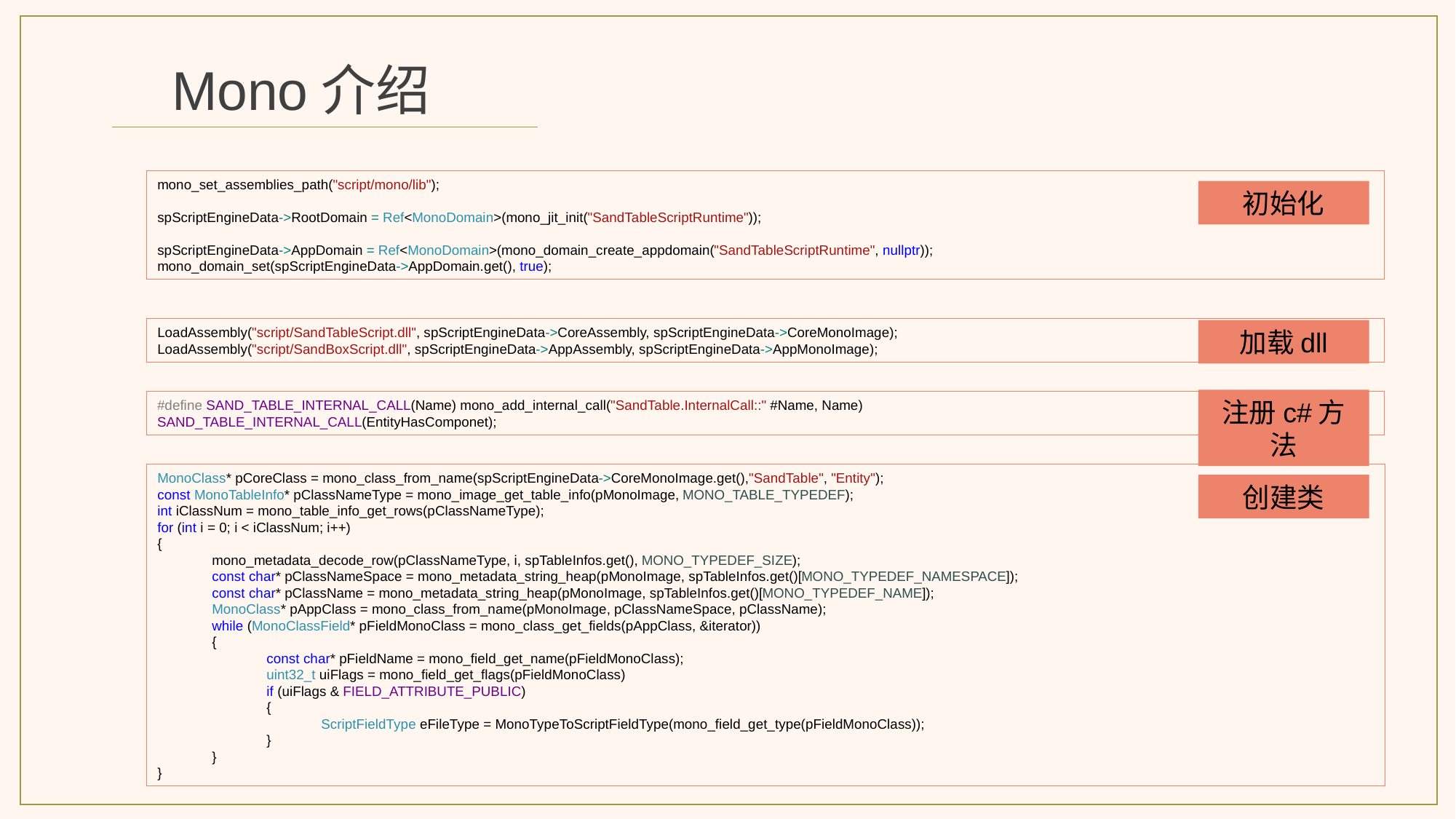

Mono介绍
mono_set_assemblies_path("script/mono/lib");

spScriptEngineData->RootDomain = Ref<MonoDomain>(mono_jit_init("SandTableScriptRuntime"));

spScriptEngineData->AppDomain = Ref<MonoDomain>(mono_domain_create_appdomain("SandTableScriptRuntime", nullptr));
mono_domain_set(spScriptEngineData->AppDomain.get(), true);
初始化
LoadAssembly("script/SandTableScript.dll", spScriptEngineData->CoreAssembly, spScriptEngineData->CoreMonoImage);
LoadAssembly("script/SandBoxScript.dll", spScriptEngineData->AppAssembly, spScriptEngineData->AppMonoImage);
加载dll
注册c#方法
#define SAND_TABLE_INTERNAL_CALL(Name) mono_add_internal_call("SandTable.InternalCall::" #Name, Name)
SAND_TABLE_INTERNAL_CALL(EntityHasComponet);
MonoClass* pCoreClass = mono_class_from_name(spScriptEngineData->CoreMonoImage.get(),"SandTable", "Entity");
const MonoTableInfo* pClassNameType = mono_image_get_table_info(pMonoImage, MONO_TABLE_TYPEDEF);
int iClassNum = mono_table_info_get_rows(pClassNameType);
for (int i = 0; i < iClassNum; i++)
{
mono_metadata_decode_row(pClassNameType, i, spTableInfos.get(), MONO_TYPEDEF_SIZE);
const char* pClassNameSpace = mono_metadata_string_heap(pMonoImage, spTableInfos.get()[MONO_TYPEDEF_NAMESPACE]);
const char* pClassName = mono_metadata_string_heap(pMonoImage, spTableInfos.get()[MONO_TYPEDEF_NAME]);
MonoClass* pAppClass = mono_class_from_name(pMonoImage, pClassNameSpace, pClassName);
while (MonoClassField* pFieldMonoClass = mono_class_get_fields(pAppClass, &iterator))
{
const char* pFieldName = mono_field_get_name(pFieldMonoClass);
uint32_t uiFlags = mono_field_get_flags(pFieldMonoClass)
if (uiFlags & FIELD_ATTRIBUTE_PUBLIC)
{
ScriptFieldType eFileType = MonoTypeToScriptFieldType(mono_field_get_type(pFieldMonoClass));
}
}
}
创建类